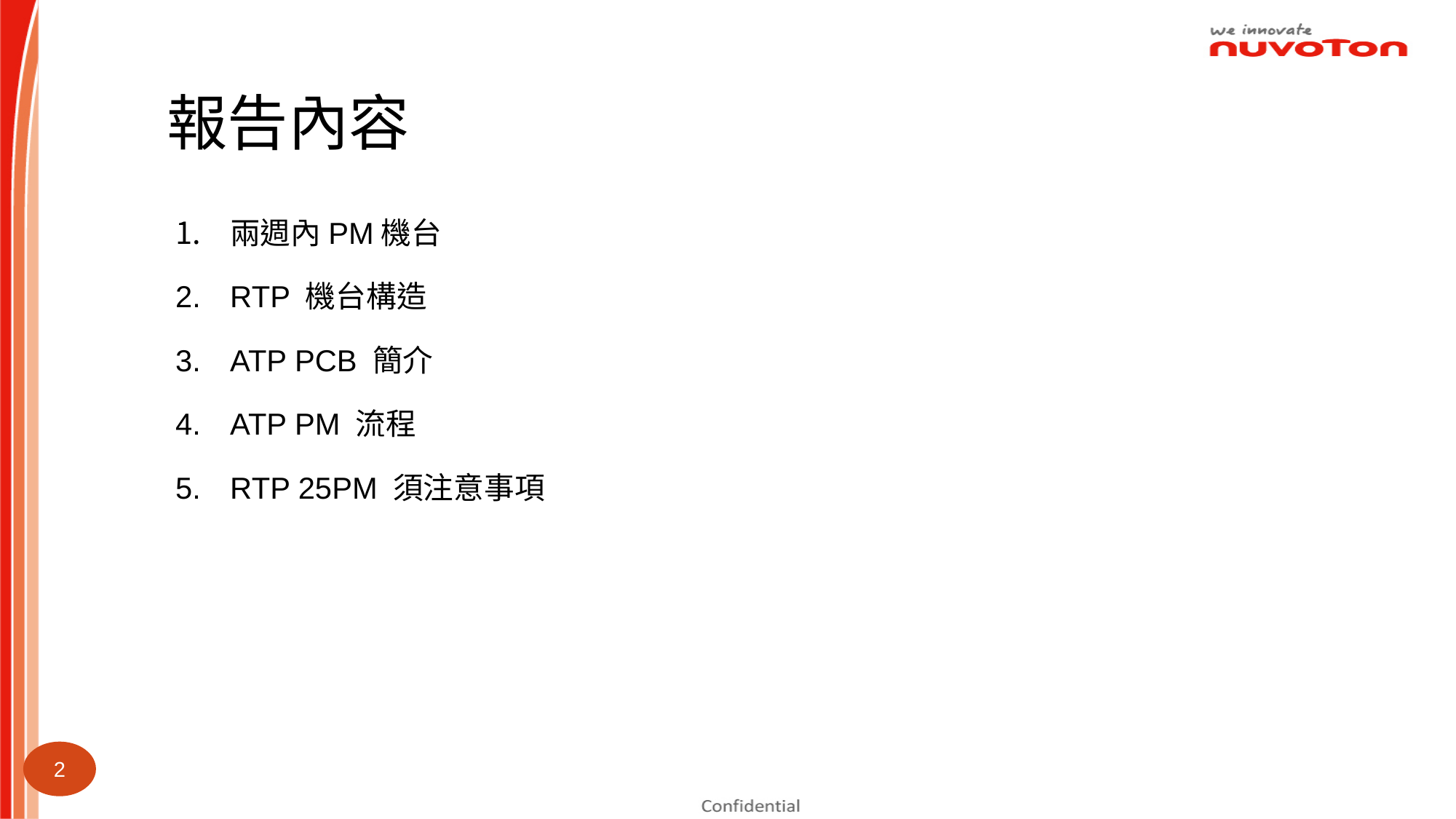

報告內容
兩週內PM機台
RTP 機台構造
ATP PCB 簡介
ATP PM 流程
RTP 25PM 須注意事項

2